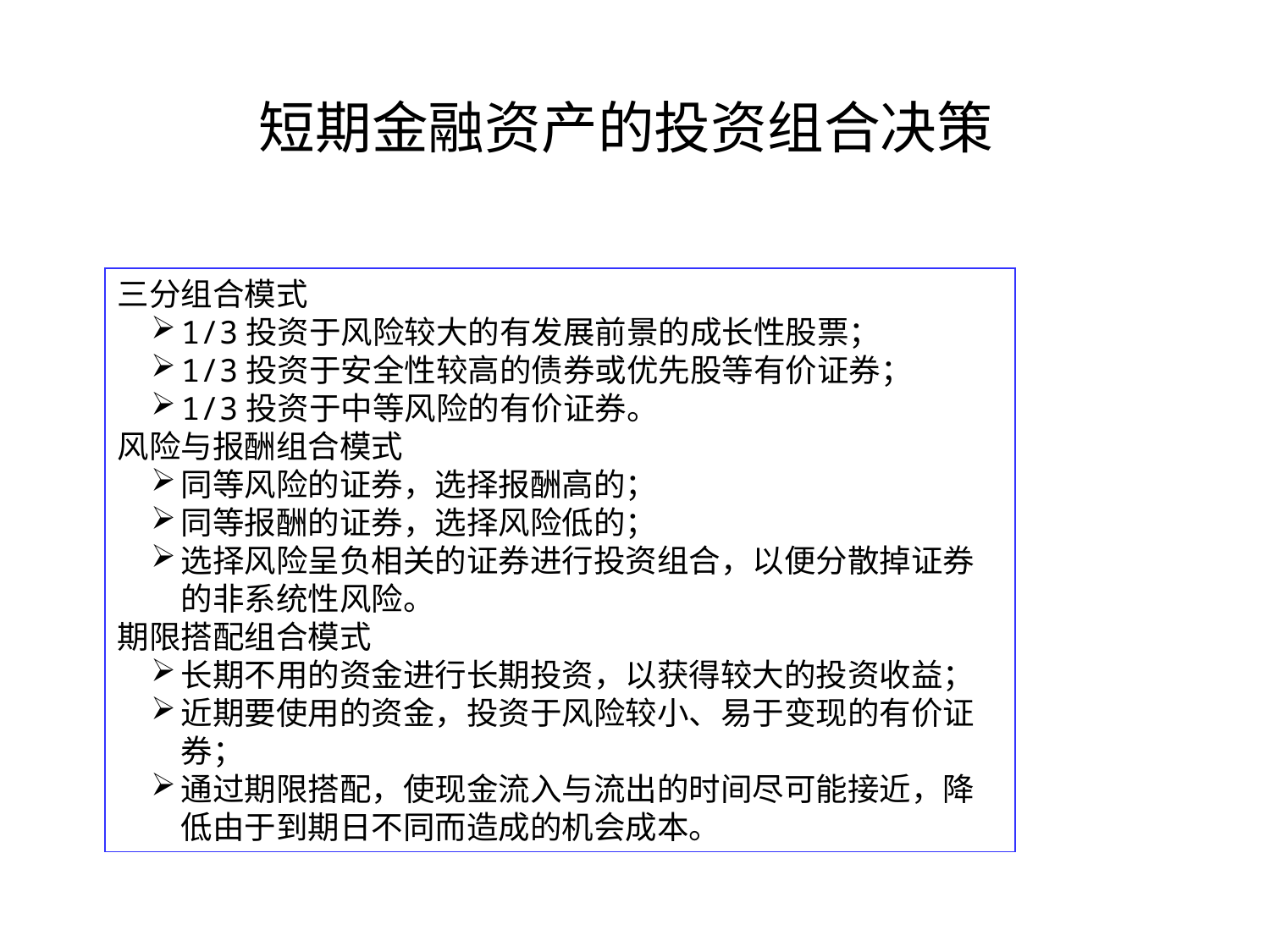

短期金融资产的投资组合决策
三分组合模式
1/3投资于风险较大的有发展前景的成长性股票；
1/3投资于安全性较高的债券或优先股等有价证券；
1/3投资于中等风险的有价证券。
风险与报酬组合模式
同等风险的证券，选择报酬高的；
同等报酬的证券，选择风险低的；
选择风险呈负相关的证券进行投资组合，以便分散掉证券的非系统性风险。
期限搭配组合模式
长期不用的资金进行长期投资，以获得较大的投资收益；
近期要使用的资金，投资于风险较小、易于变现的有价证券；
通过期限搭配，使现金流入与流出的时间尽可能接近，降低由于到期日不同而造成的机会成本。